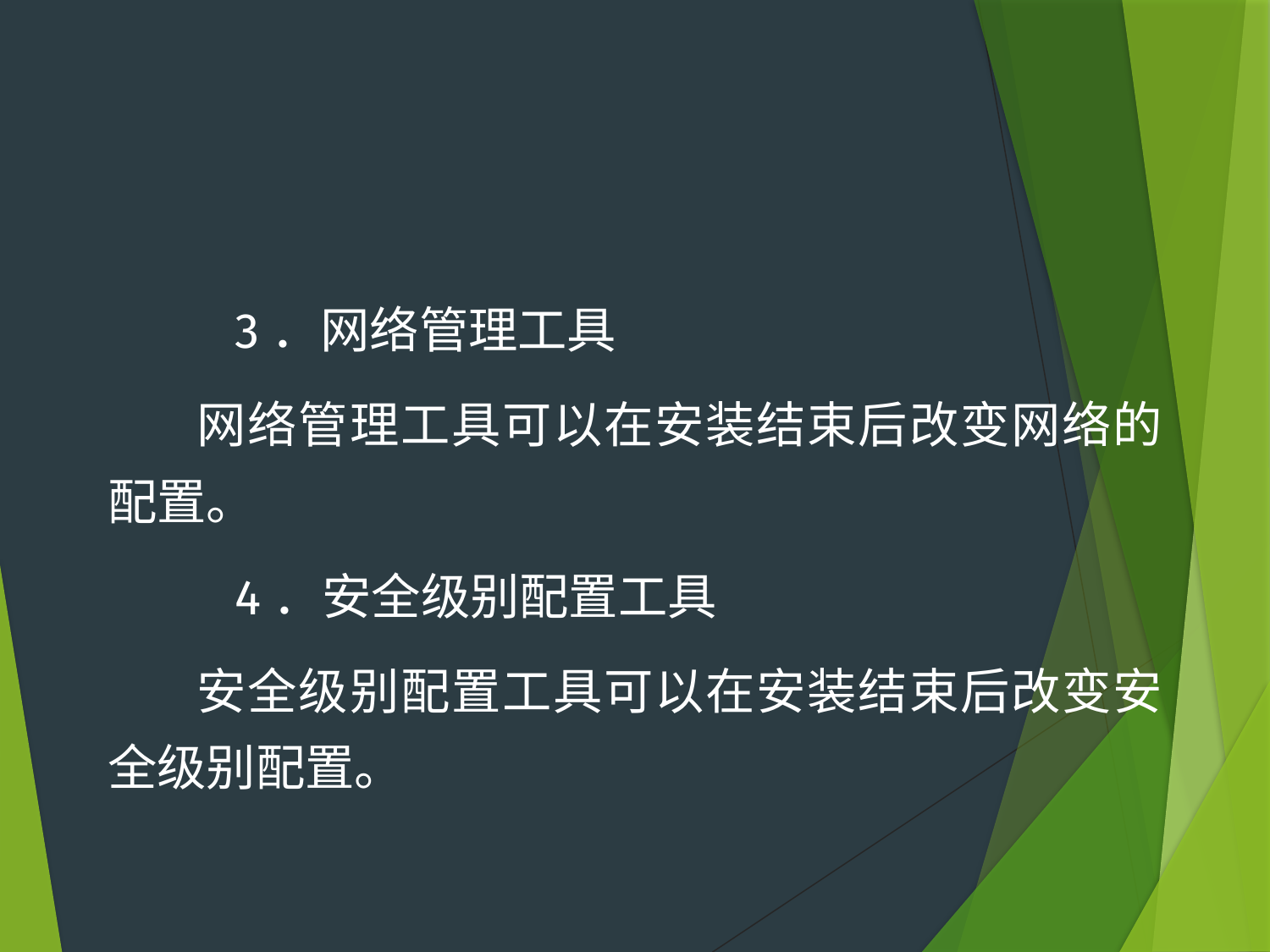

3．网络管理工具
      网络管理工具可以在安装结束后改变网络的配置。
4．安全级别配置工具
      安全级别配置工具可以在安装结束后改变安全级别配置。